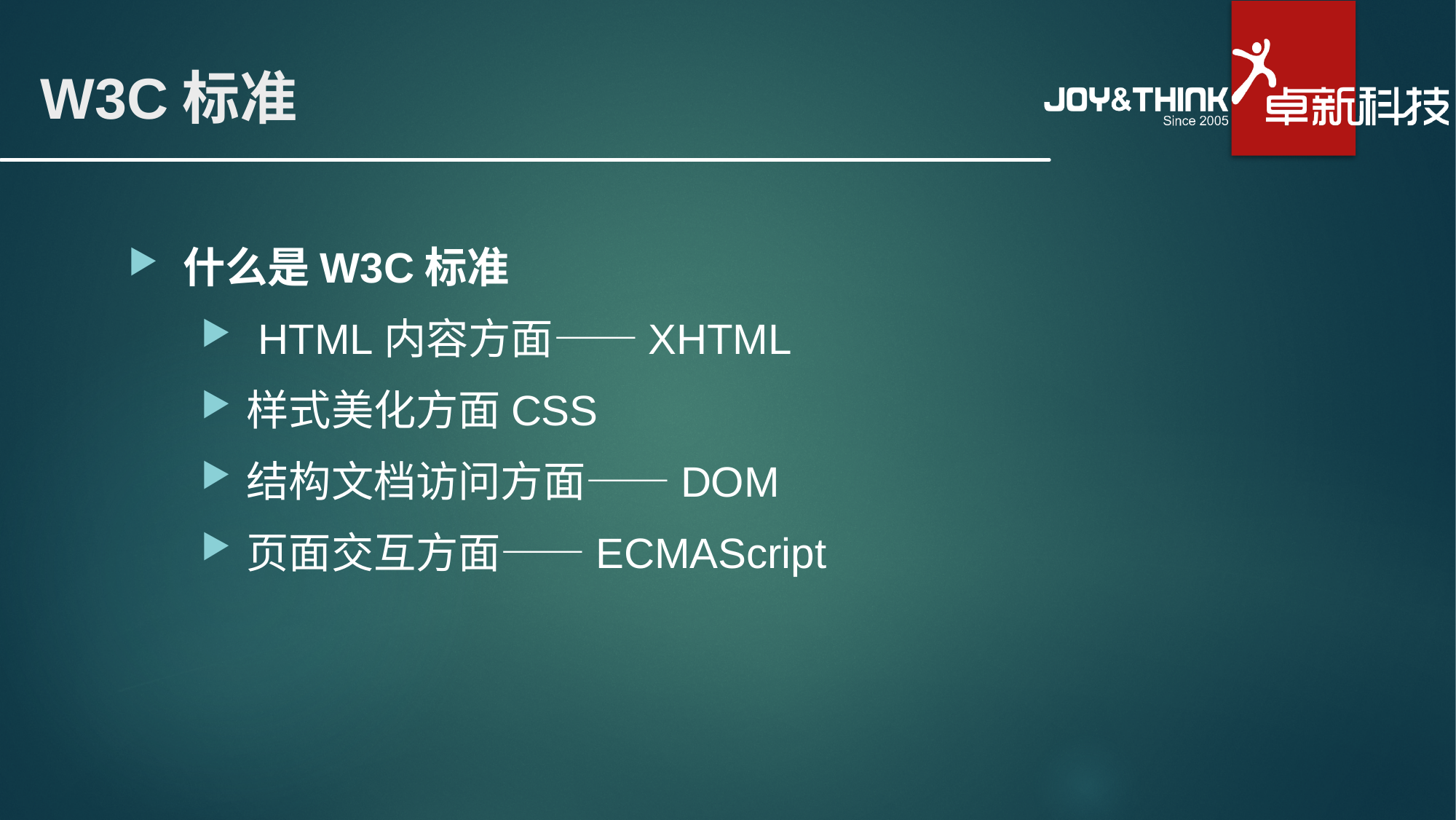

# W3C标准
什么是W3C标准
 HTML内容方面——XHTML
样式美化方面CSS
结构文档访问方面——DOM
页面交互方面——ECMAScript